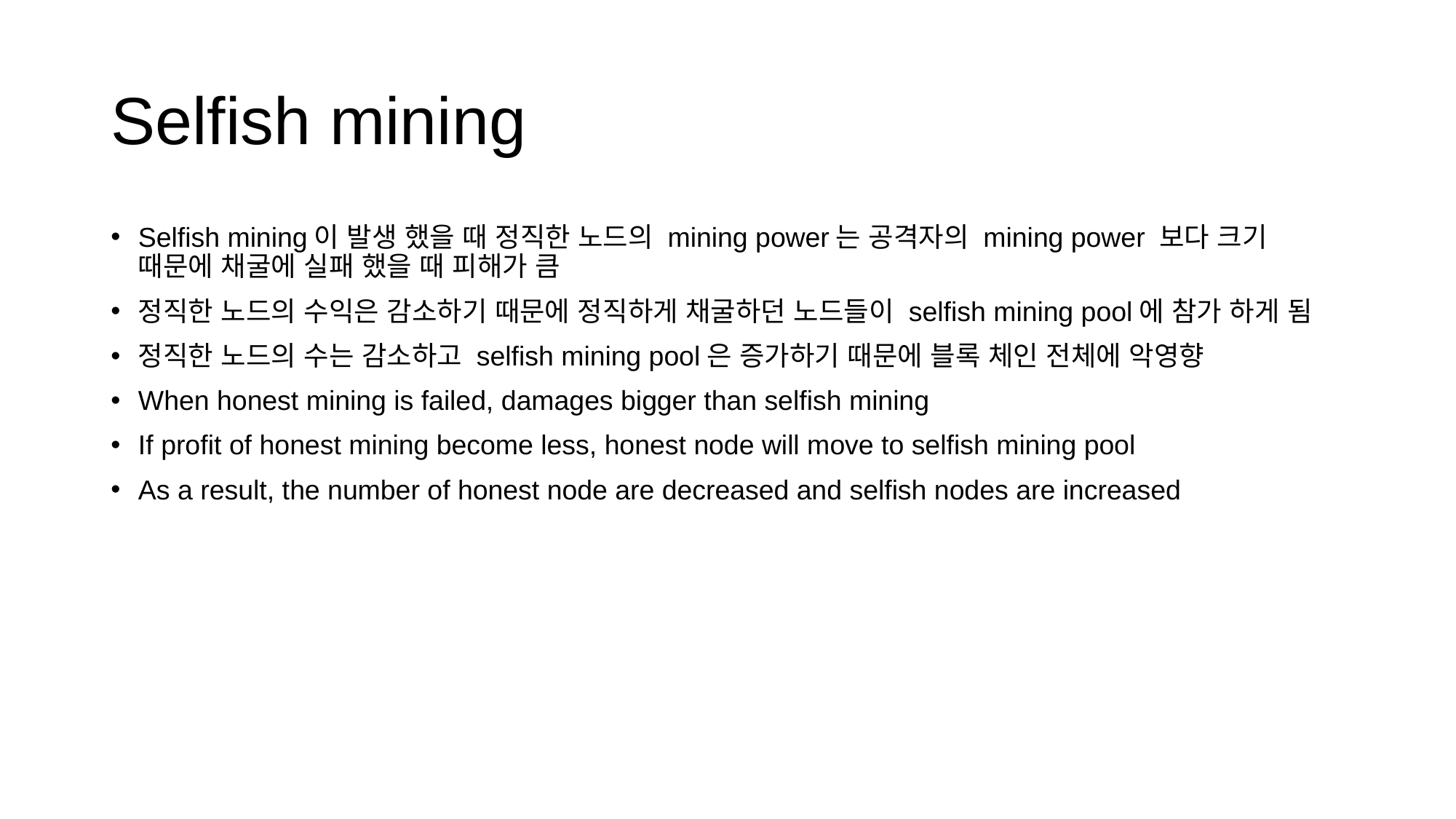

# Selfish mining
Selfish mining이 발생 했을 때 정직한 노드의 mining power는 공격자의 mining power 보다 크기 때문에 채굴에 실패 했을 때 피해가 큼
정직한 노드의 수익은 감소하기 때문에 정직하게 채굴하던 노드들이 selfish mining pool에 참가 하게 됨
정직한 노드의 수는 감소하고 selfish mining pool은 증가하기 때문에 블록 체인 전체에 악영향
When honest mining is failed, damages bigger than selfish mining
If profit of honest mining become less, honest node will move to selfish mining pool
As a result, the number of honest node are decreased and selfish nodes are increased